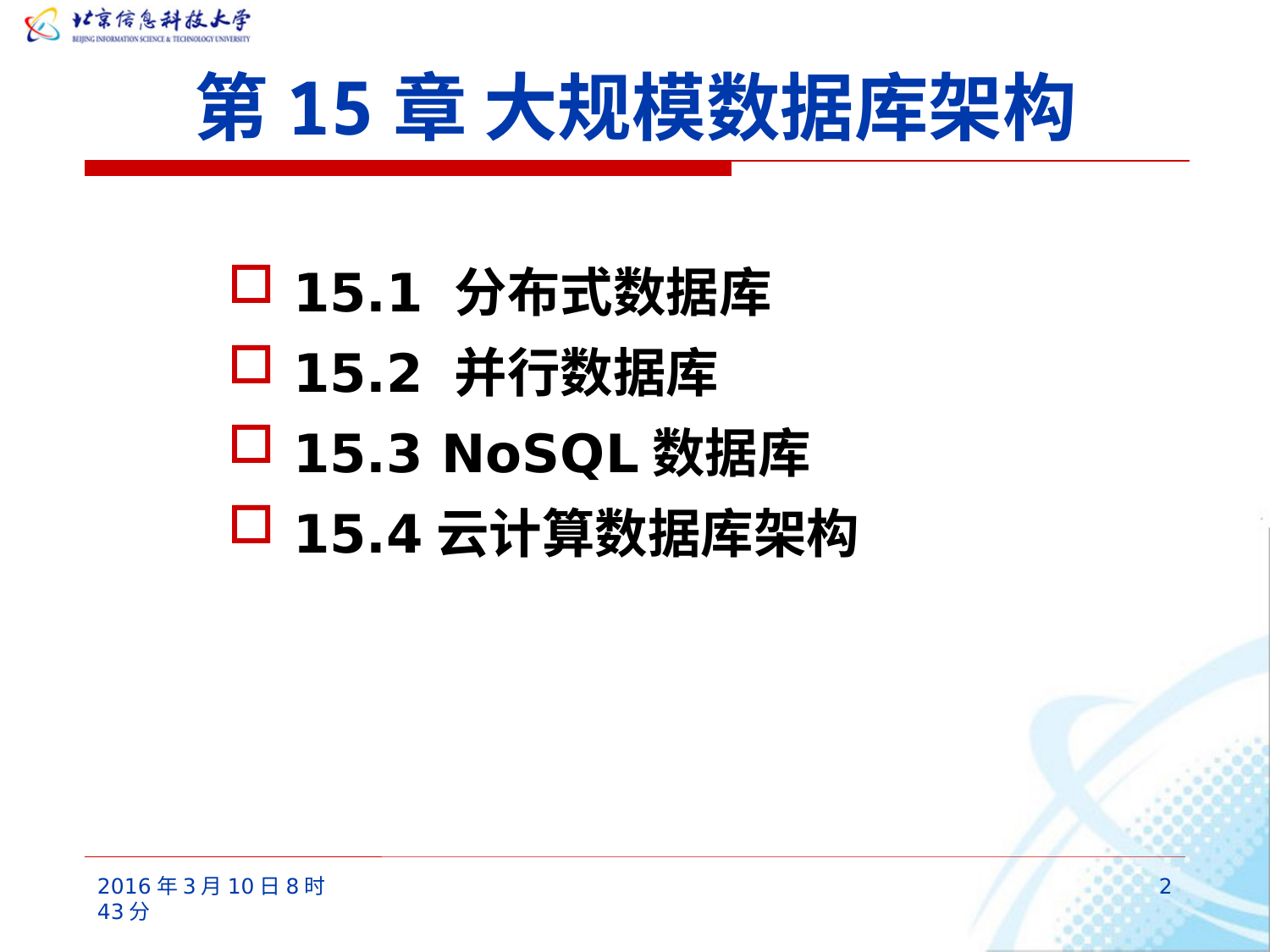

# 第15章 大规模数据库架构
15.1 分布式数据库
15.2 并行数据库
15.3 NoSQL数据库
15.4云计算数据库架构
2016年3月10日8时43分
2